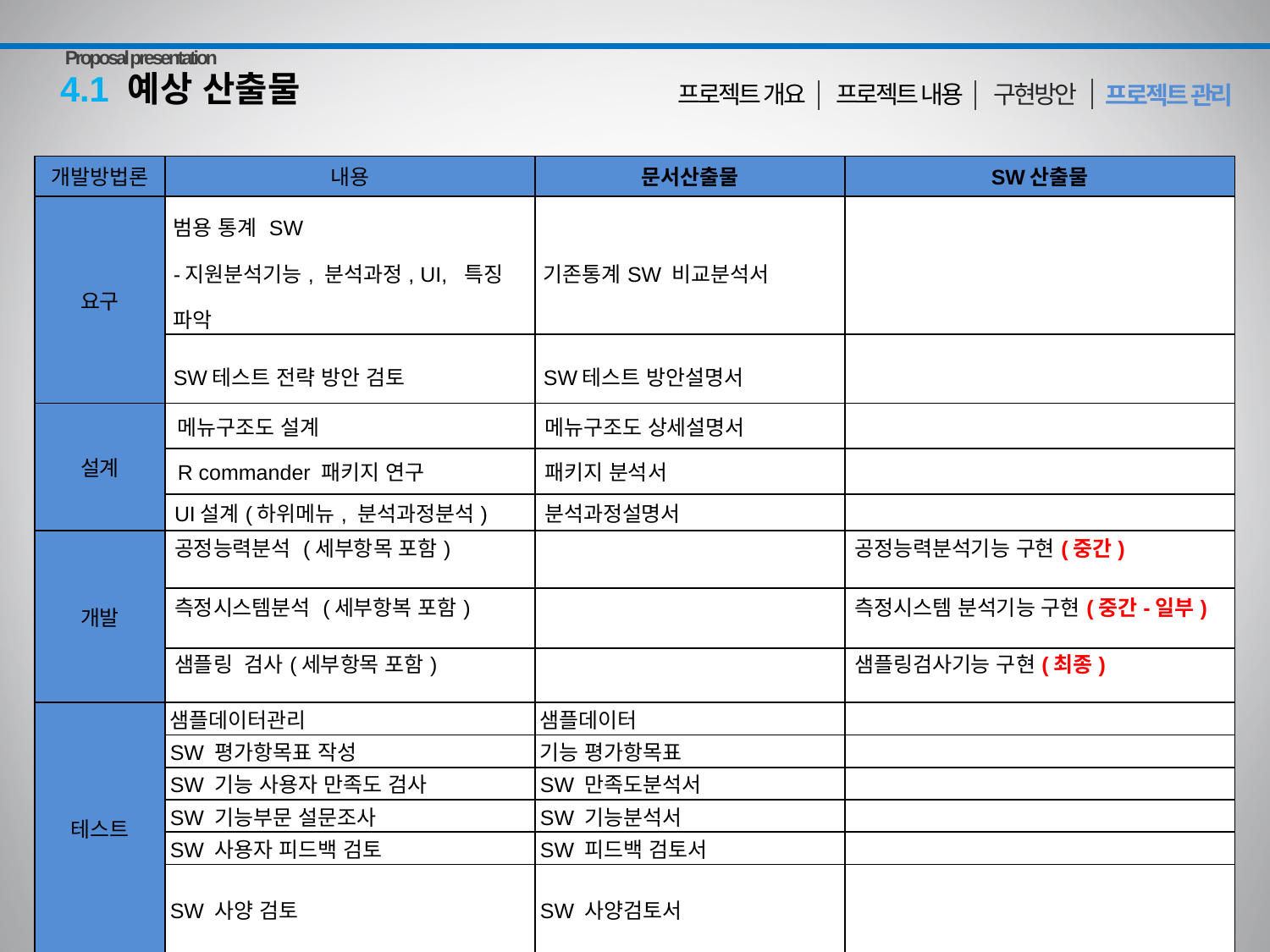

Proposal presentation

4.1 예상 산출물
구현방안
 프로젝트 내용
프로젝트 개요
프로젝트 관리

| 개발방법론 | 내용 | 문서산출물 | SW산출물 |
| --- | --- | --- | --- |
| 요구 | 범용 통계 SW -지원분석기능, 분석과정, UI, 특징 파악 | 기존통계SW 비교분석서 |  |
|  | SW테스트 전략 방안 검토 | SW테스트 방안설명서 |  |
| 설계 | 메뉴구조도 설계 | 메뉴구조도 상세설명서 |  |
|  | R commander 패키지 연구 | 패키지 분석서 |  |
|  | UI설계(하위메뉴, 분석과정분석) | 분석과정설명서 |  |
| 개발 | 공정능력분석 (세부항목 포함) |  | 공정능력분석기능 구현(중간) |
|  | 측정시스템분석 (세부항복 포함) |  | 측정시스템 분석기능 구현(중간-일부) |
|  | 샘플링 검사(세부항목 포함) |  | 샘플링검사기능 구현(최종) |
| 테스트 | 샘플데이터관리 | 샘플데이터 |  |
|  | SW 평가항목표 작성 | 기능 평가항목표 |  |
|  | SW 기능 사용자 만족도 검사 | SW 만족도분석서 |  |
|  | SW 기능부문 설문조사 | SW 기능분석서 |  |
|  | SW 사용자 피드백 검토 | SW 피드백 검토서 |  |
|  | SW 사양 검토 | SW 사양검토서 |  |
23